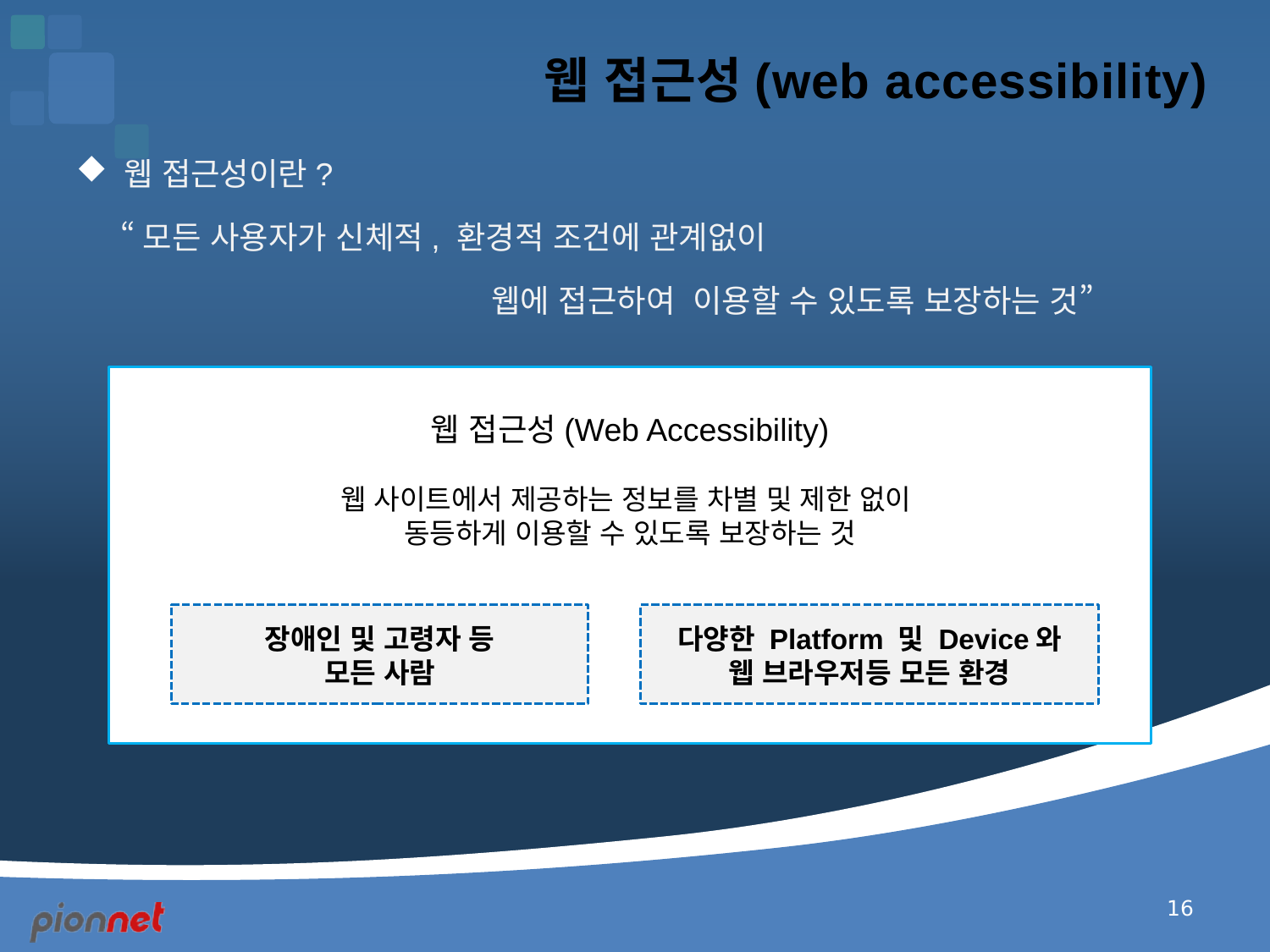

# 웹 접근성(web accessibility)
웹 접근성이란?
     “모든 사용자가 신체적, 환경적 조건에 관계없이
			웹에 접근하여  이용할 수 있도록 보장하는 것”

웹 접근성(Web Accessibility)
웹 사이트에서 제공하는 정보를 차별 및 제한 없이
동등하게 이용할 수 있도록 보장하는 것

장애인 및 고령자 등
모든 사람

다양한 Platform 및 Device와
웹 브라우저등 모든 환경
16